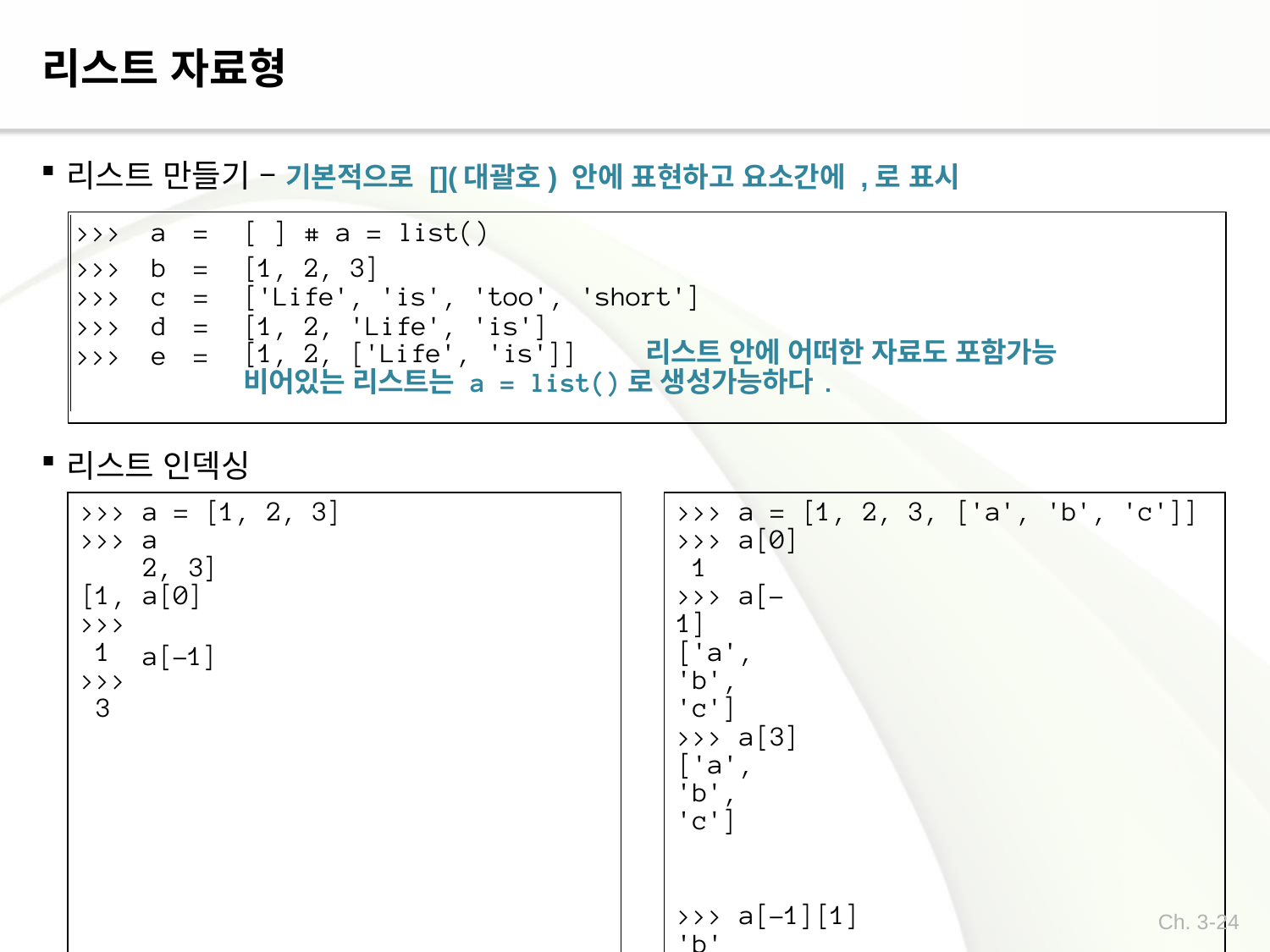

# 리스트 자료형
리스트 만들기 – 기본적으로 [](대괄호) 안에 표현하고 요소간에 ,로 표시

| >>> | a | = | [ ] # a = list() |
| --- | --- | --- | --- |
| >>> | b | = | [1, 2, 3] |
| >>> | c | = | ['Life', 'is', 'too', 'short'] |
| >>> | d | = | [1, 2, 'Life', 'is'] |
| >>> | e | = | [1, 2, ['Life', 'is']] 리스트 안에 어떠한 자료도 포함가능 비어있는 리스트는 a = list()로 생성가능하다. |
리스트 인덱싱
| >>> >>> [1, >>> 1 >>> 3 | a = [1, a 2, 3] a[0] a[-1] | 2, | 3] |  | >>> a = [1, 2, 3, ['a', 'b', 'c']] >>> a[0] 1 >>> a[-1] ['a', 'b', 'c'] >>> a[3] ['a', 'b', 'c'] |
| --- | --- | --- | --- | --- | --- |
|  |  |  |  |  | >>> a[-1][1] 'b' >>> a[-1][2] 'c' |
Ch. 3-24